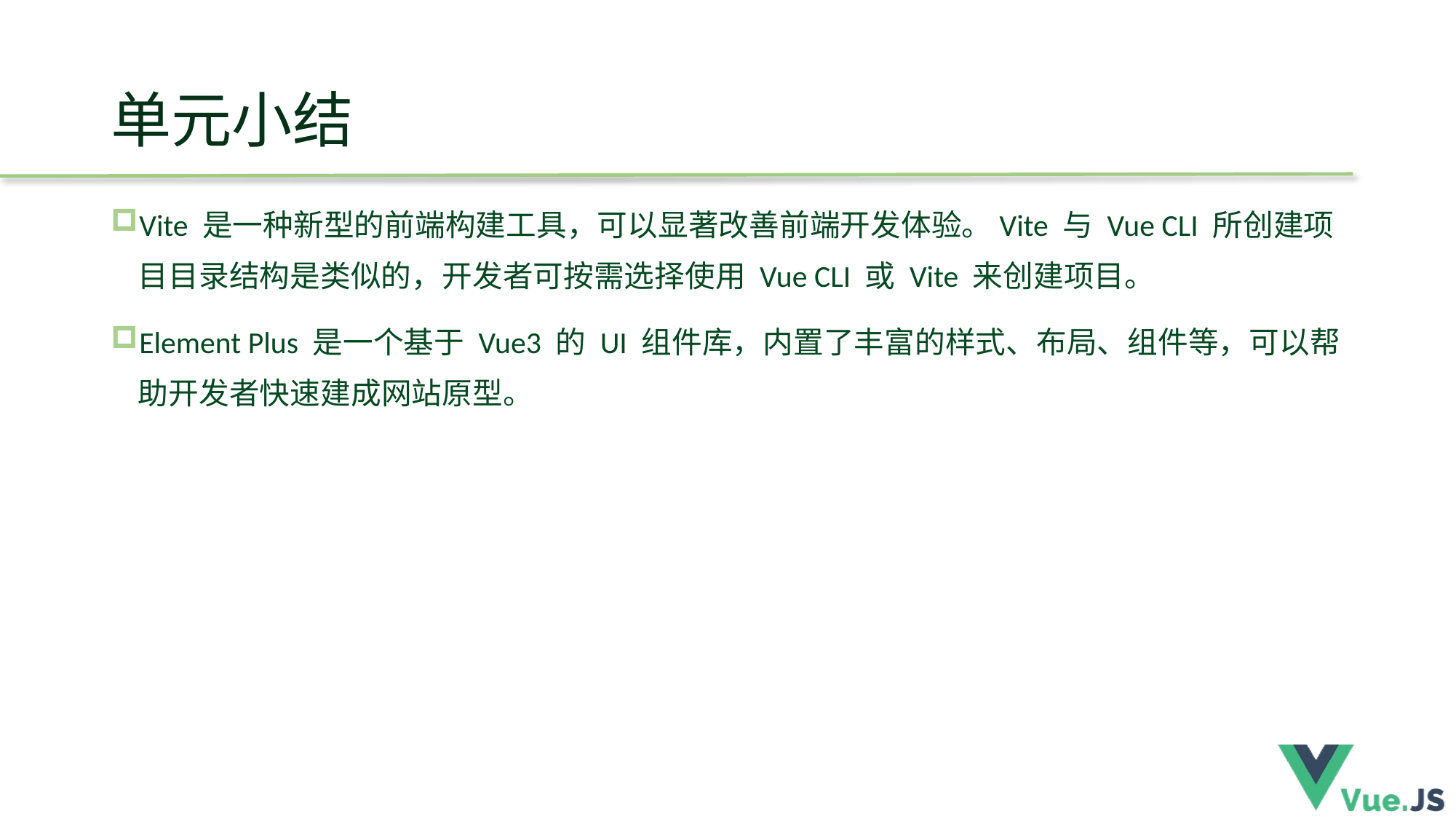

# 单元小结
Vite 是一种新型的前端构建工具，可以显著改善前端开发体验。Vite 与 Vue CLI 所创建项目目录结构是类似的，开发者可按需选择使用 Vue CLI 或 Vite 来创建项目。
Element Plus 是一个基于 Vue3 的 UI 组件库，内置了丰富的样式、布局、组件等，可以帮助开发者快速建成网站原型。